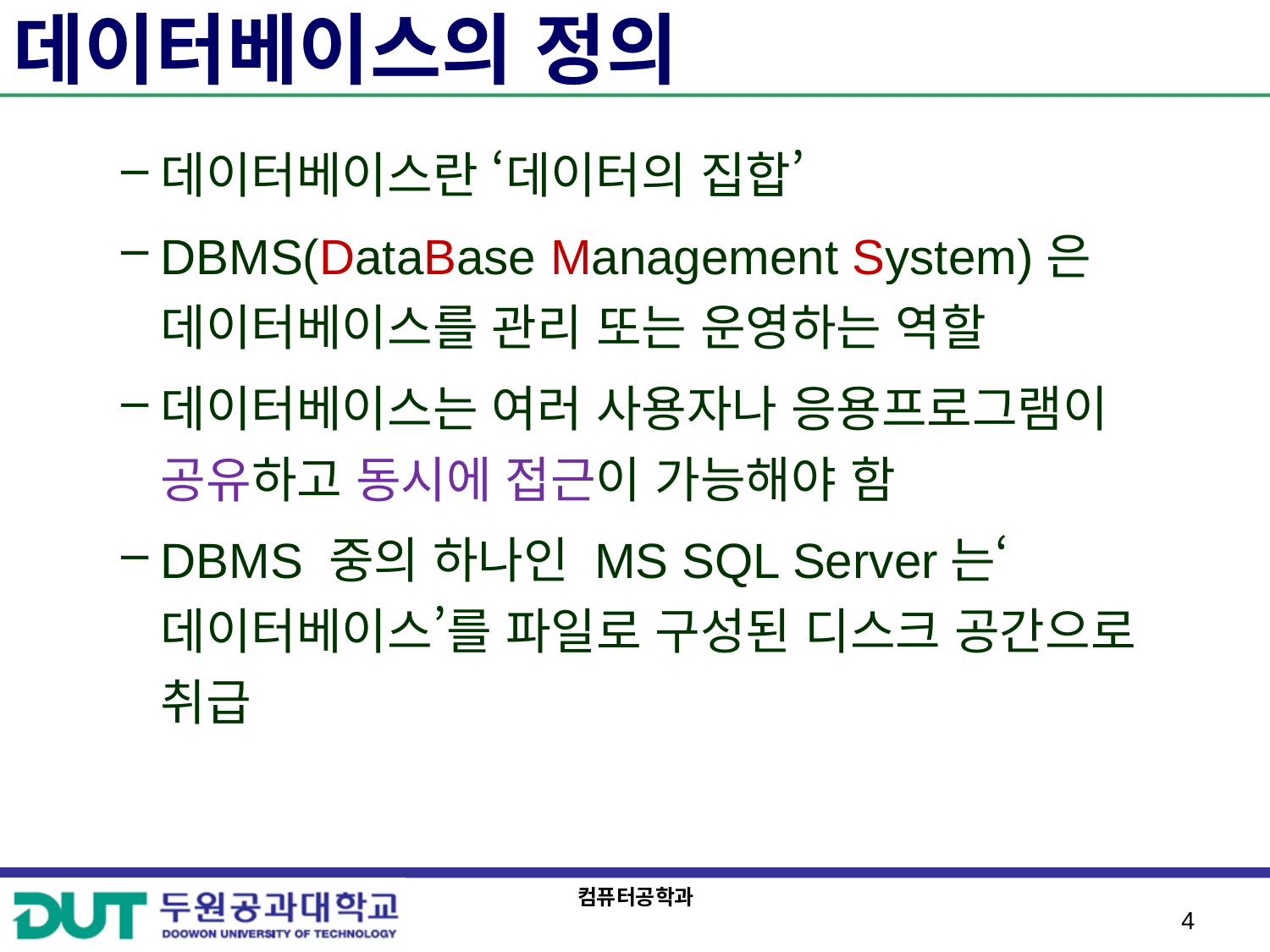

# 데이터베이스의 정의
데이터베이스란 ‘데이터의 집합’
DBMS(DataBase Management System)은 데이터베이스를 관리 또는 운영하는 역할
데이터베이스는 여러 사용자나 응용프로그램이 공유하고 동시에 접근이 가능해야 함
DBMS 중의 하나인 MS SQL Server는‘데이터베이스’를 파일로 구성된 디스크 공간으로 취급